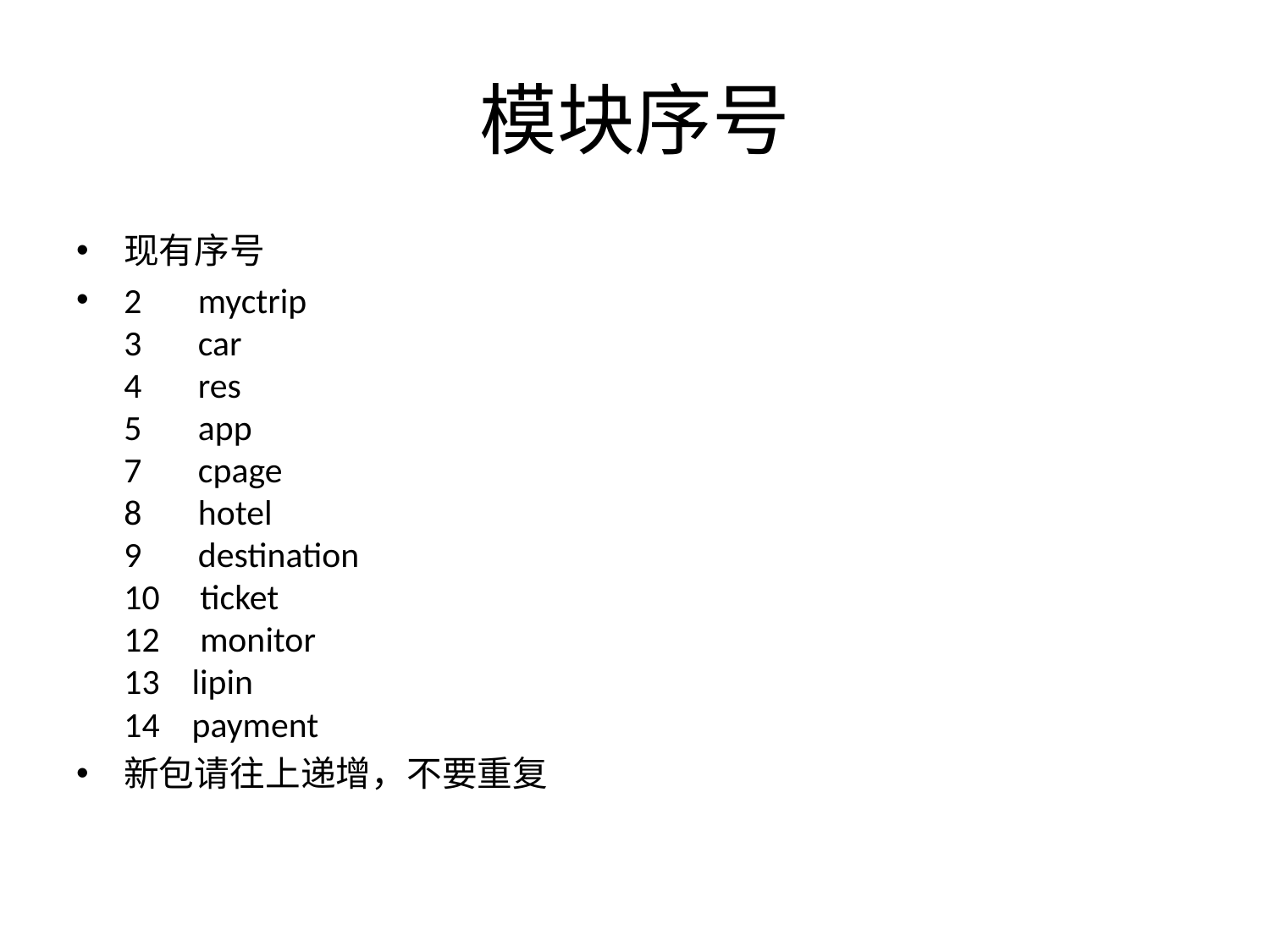

# 模块序号
现有序号
2       myctrip 
3       car 
4       res 
5       app 
7       cpage 
8       hotel 
9       destination 
10     ticket 
12     monitor
13    lipin
14    payment
新包请往上递增，不要重复